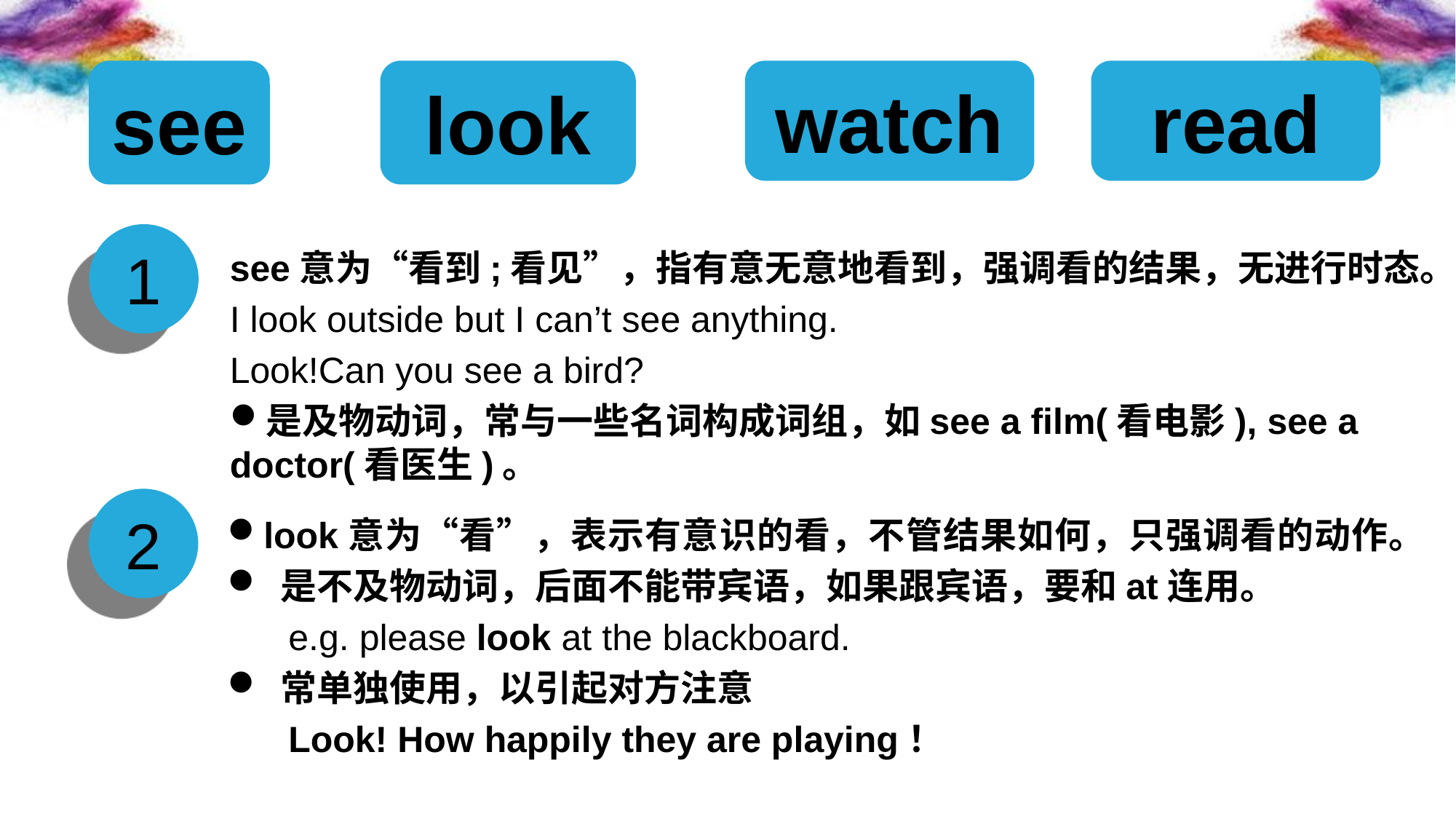

see
look
watch
read
1
see意为“看到;看见”，指有意无意地看到，强调看的结果，无进行时态。
I look outside but I can’t see anything.
Look!Can you see a bird?
是及物动词，常与一些名词构成词组，如see a film(看电影), see a doctor(看医生)。

2
look意为“看”，表示有意识的看，不管结果如何，只强调看的动作。
 是不及物动词，后面不能带宾语，如果跟宾语，要和at连用。
      e.g. please look at the blackboard.
 常单独使用，以引起对方注意
      Look! How happily they are playing！